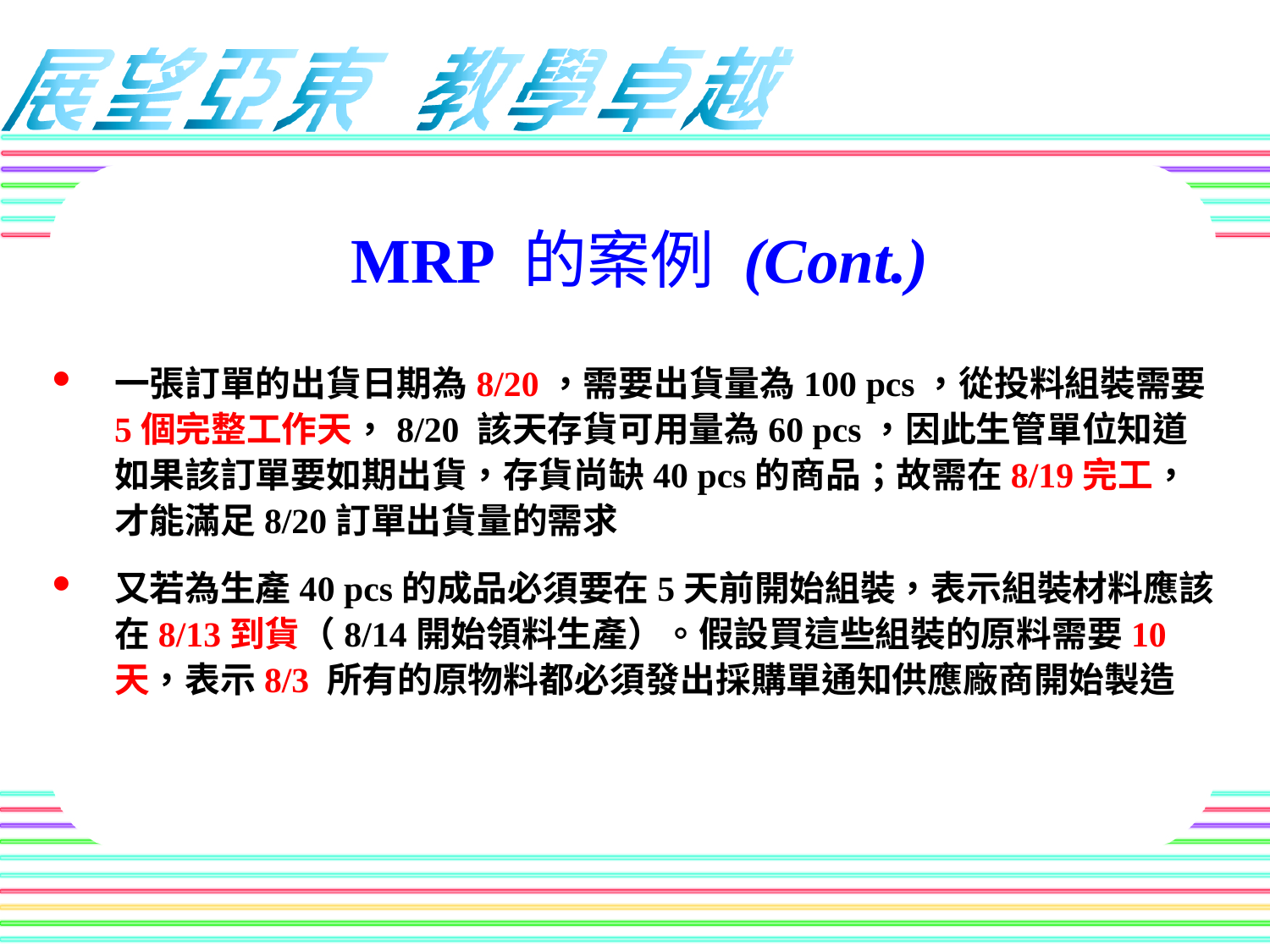

# MRP 的案例 (Cont.)
一張訂單的出貨日期為8/20，需要出貨量為100 pcs，從投料組裝需要5個完整工作天，8/20 該天存貨可用量為60 pcs，因此生管單位知道如果該訂單要如期出貨，存貨尚缺40 pcs的商品；故需在8/19完工，才能滿足8/20訂單出貨量的需求
又若為生產40 pcs的成品必須要在5天前開始組裝，表示組裝材料應該在8/13到貨（8/14開始領料生產）。假設買這些組裝的原料需要10天，表示8/3 所有的原物料都必須發出採購單通知供應廠商開始製造